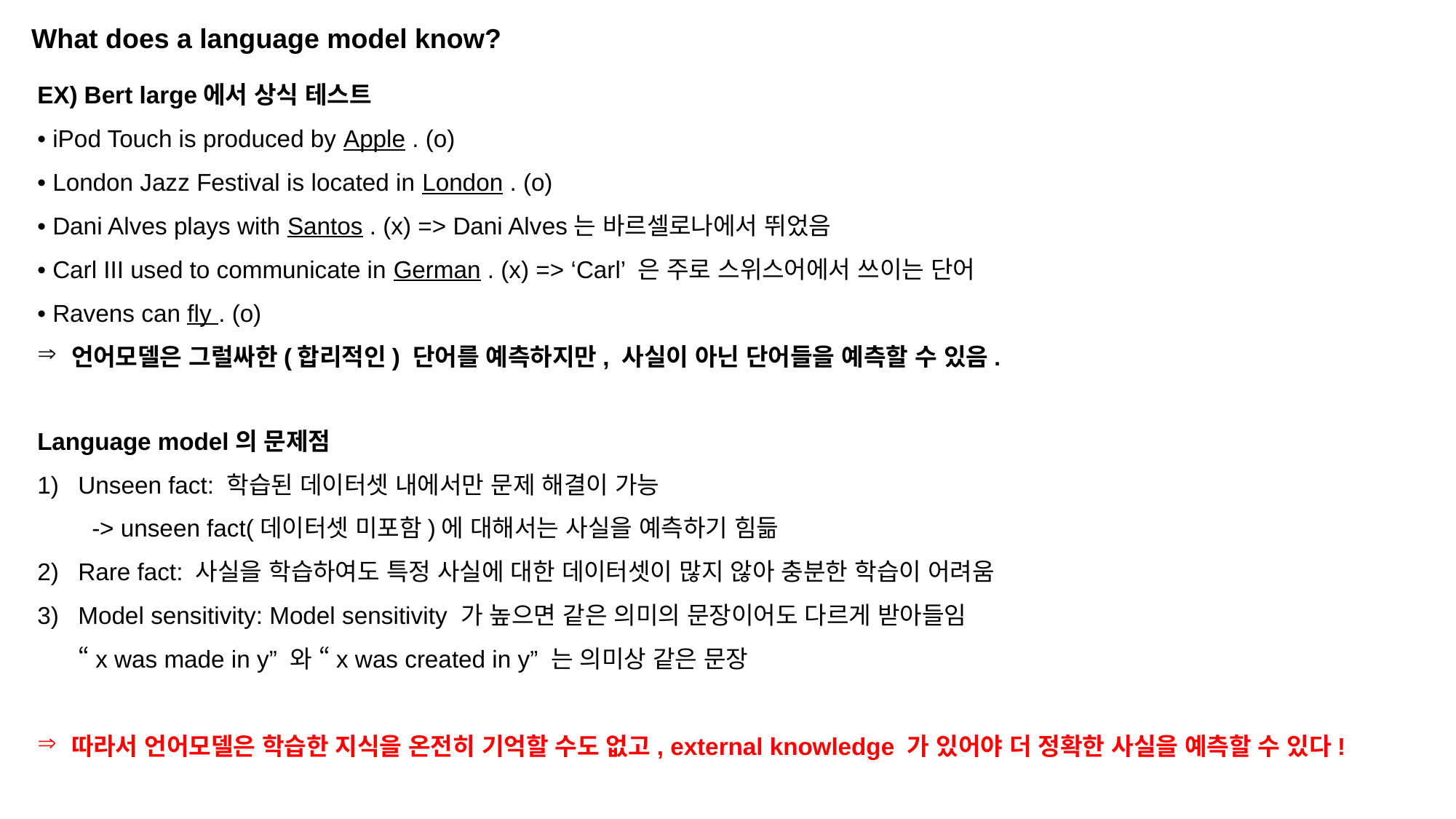

What does a language model know?
EX) Bert large에서 상식 테스트
• iPod Touch is produced by Apple . (o)
• London Jazz Festival is located in London . (o)
• Dani Alves plays with Santos . (x) => Dani Alves는 바르셀로나에서 뛰었음
• Carl III used to communicate in German . (x) => ‘Carl’ 은 주로 스위스어에서 쓰이는 단어
• Ravens can fly . (o)
언어모델은 그럴싸한(합리적인) 단어를 예측하지만, 사실이 아닌 단어들을 예측할 수 있음.

Language model의 문제점
Unseen fact: 학습된 데이터셋 내에서만 문제 해결이 가능
-> unseen fact(데이터셋 미포함)에 대해서는 사실을 예측하기 힘듦
Rare fact: 사실을 학습하여도 특정 사실에 대한 데이터셋이 많지 않아 충분한 학습이 어려움
Model sensitivity: Model sensitivity 가 높으면 같은 의미의 문장이어도 다르게 받아들임
“x was made in y” 와 “x was created in y” 는 의미상 같은 문장

따라서 언어모델은 학습한 지식을 온전히 기억할 수도 없고, external knowledge 가 있어야 더 정확한 사실을 예측할 수 있다!